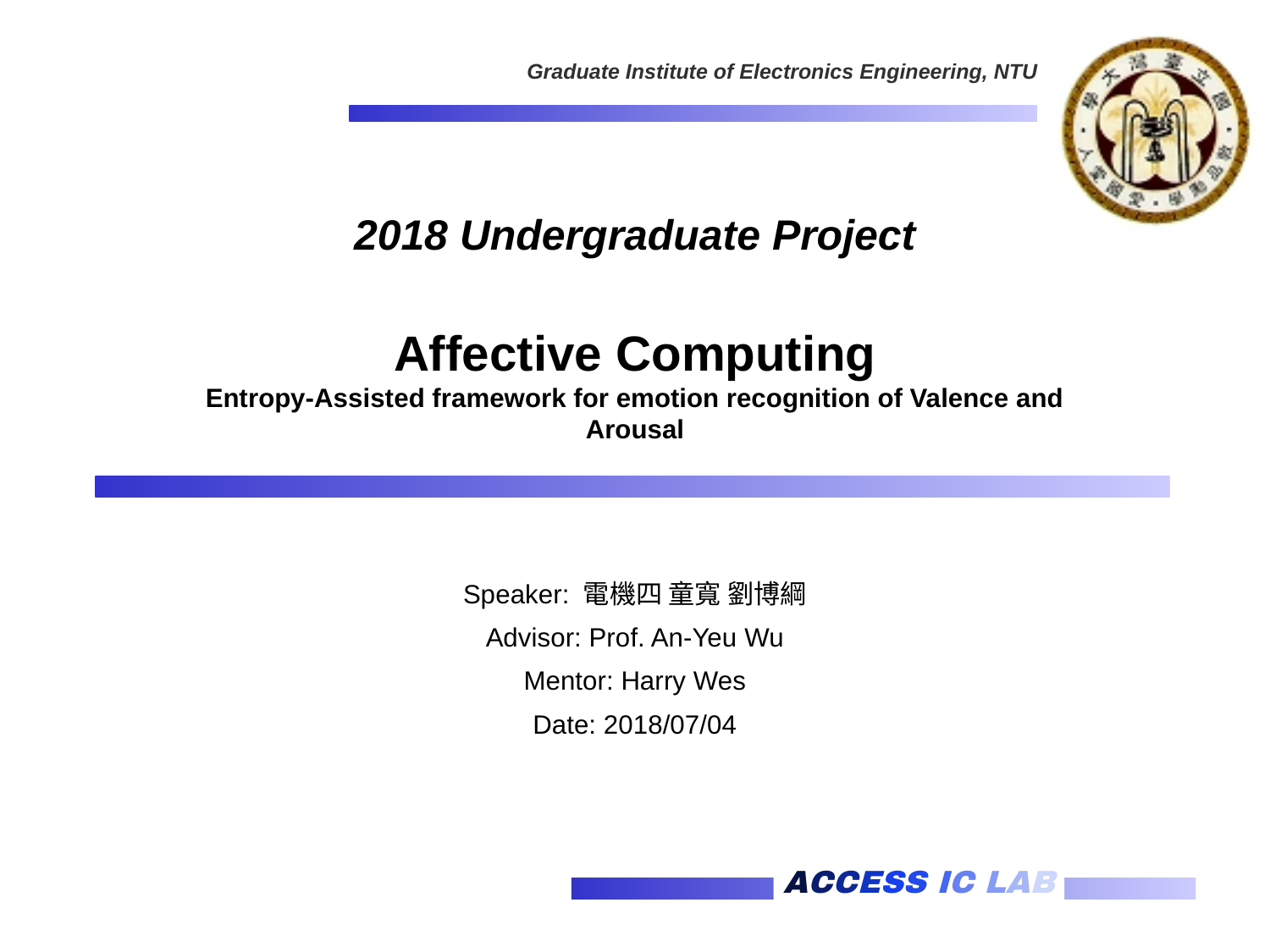

# 2018 Undergraduate Project Affective Computing Entropy-Assisted framework for emotion recognition of Valence and Arousal
Speaker: 電機四 童寬 劉博綱
Advisor: Prof. An-Yeu Wu
Mentor: Harry Wes
Date: 2018/07/04